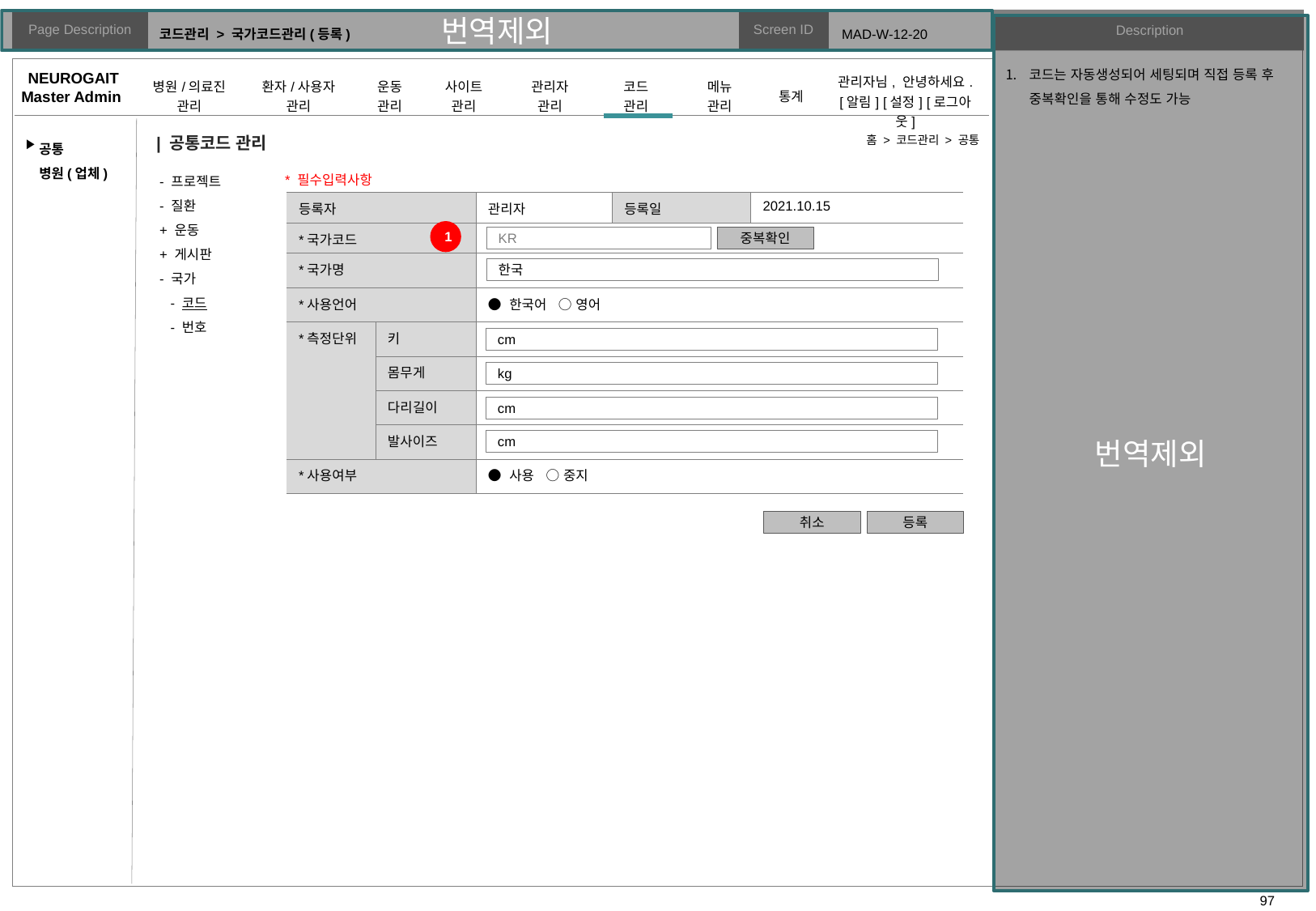

# 코드관리 > 국가코드관리(등록)
MAD-W-12-20
코드는 자동생성되어 세팅되며 직접 등록 후 중복확인을 통해 수정도 가능
| 공통코드 관리
홈 > 코드관리 > 공통
▶
- 프로젝트
- 질환
+ 운동
+ 게시판
- 국가
  - 코드
  - 번호
* 필수입력사항
| 등록자 |  | 관리자 | 등록일 | 2021.10.15 |
| --- | --- | --- | --- | --- |
| \*국가코드 |  |  |  |  |
| \*국가명 |  |  |  |  |
| \*사용언어 |  | ● 한국어 ○ 영어 |  |  |
| \*측정단위 | 키 |  |  |  |
|  | 몸무게 |  |  |  |
|  | 다리길이 |  |  |  |
|  | 발사이즈 |  |  |  |
| \*사용여부 |  | ● 사용 ○ 중지 |  |  |
1
KR
중복확인
한국
cm
kg
cm
cm
취소
등록